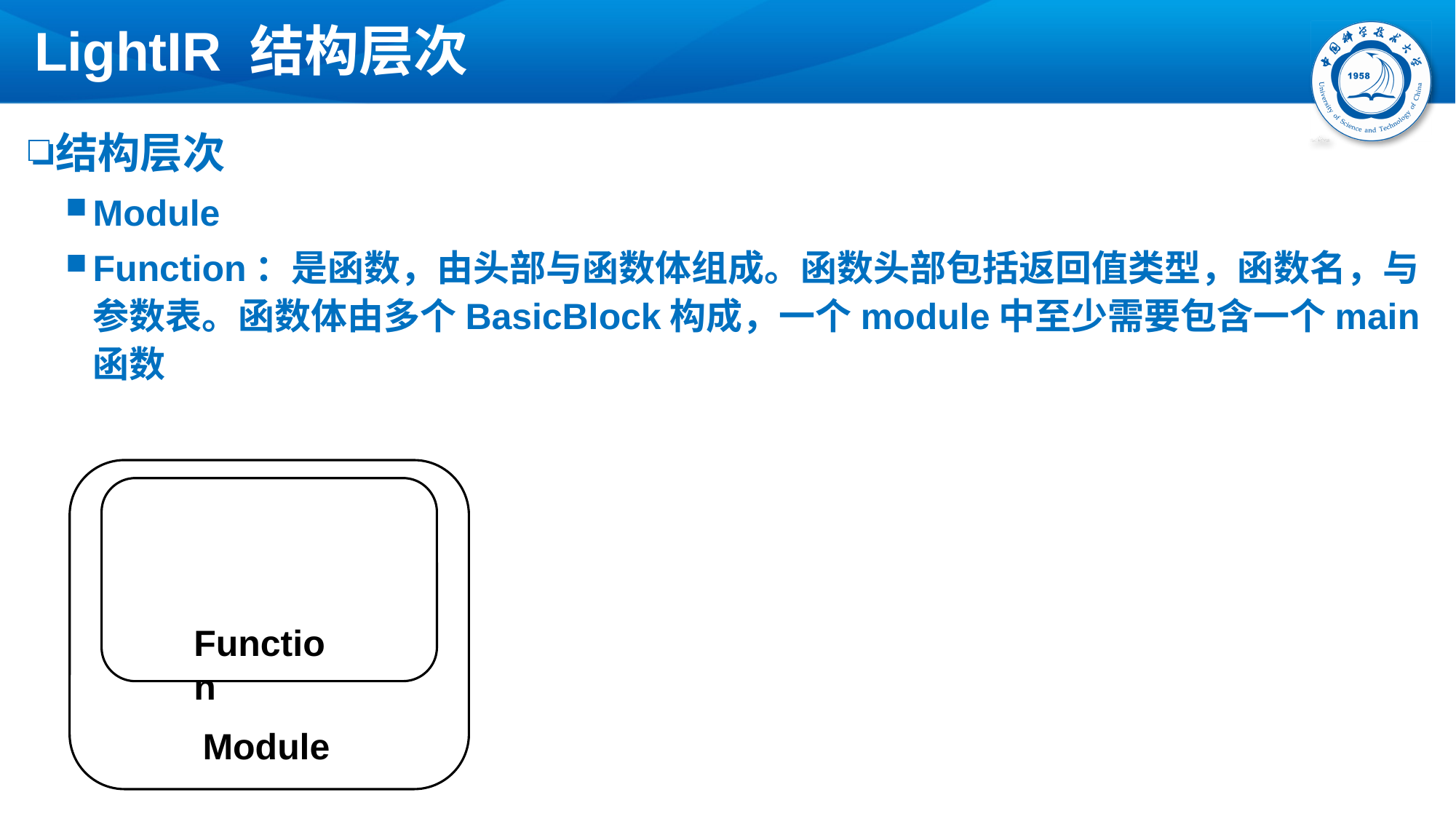

# LightIR 结构层次
结构层次
Module
Function：是函数，由头部与函数体组成。函数头部包括返回值类型，函数名，与参数表。函数体由多个BasicBlock构成，一个module中至少需要包含一个main函数

Function
Module